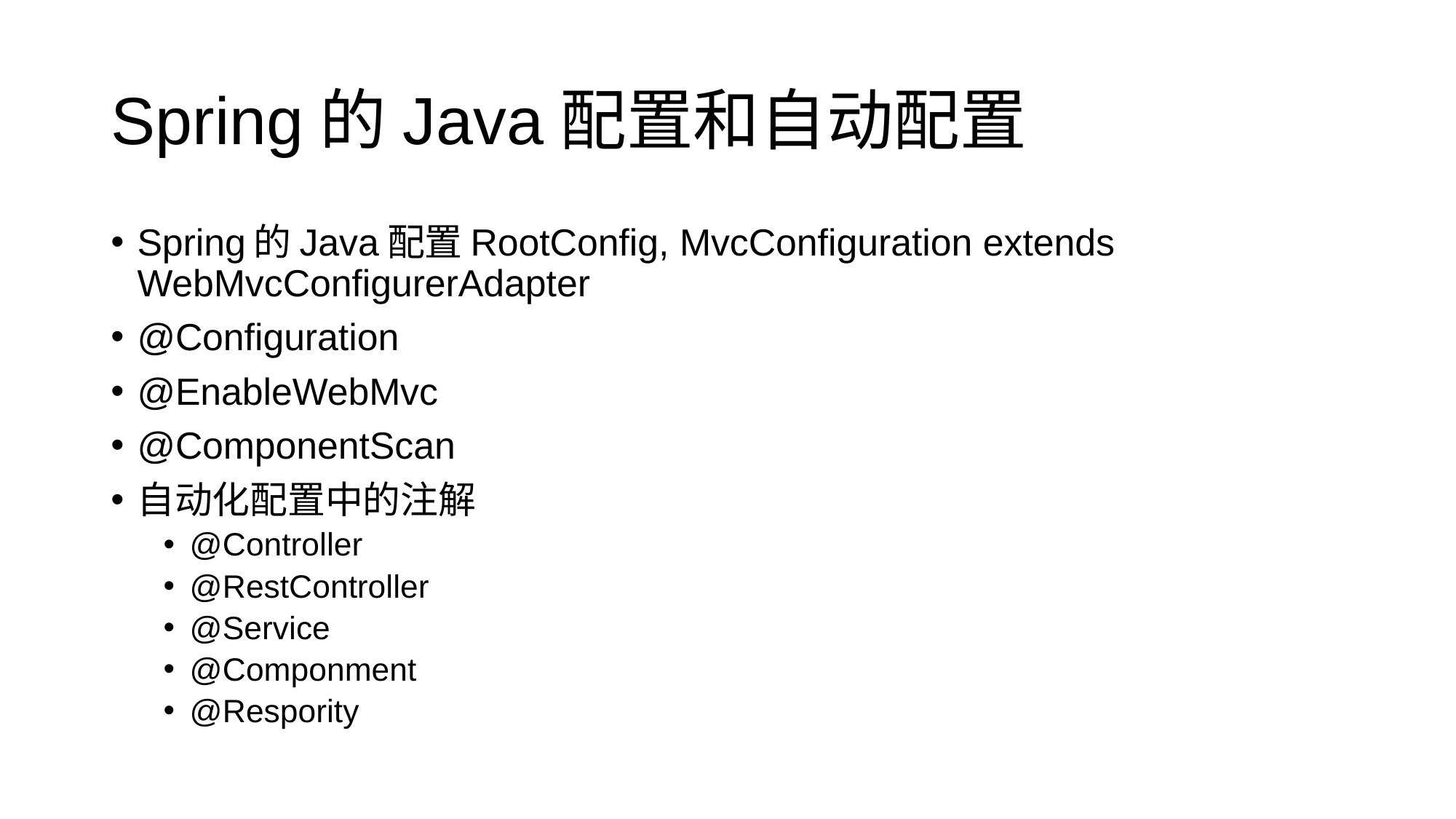

# Spring的Java配置和自动配置
Spring的Java配置RootConfig, MvcConfiguration extends WebMvcConfigurerAdapter
@Configuration
@EnableWebMvc
@ComponentScan
自动化配置中的注解
@Controller
@RestController
@Service
@Componment
@Respority